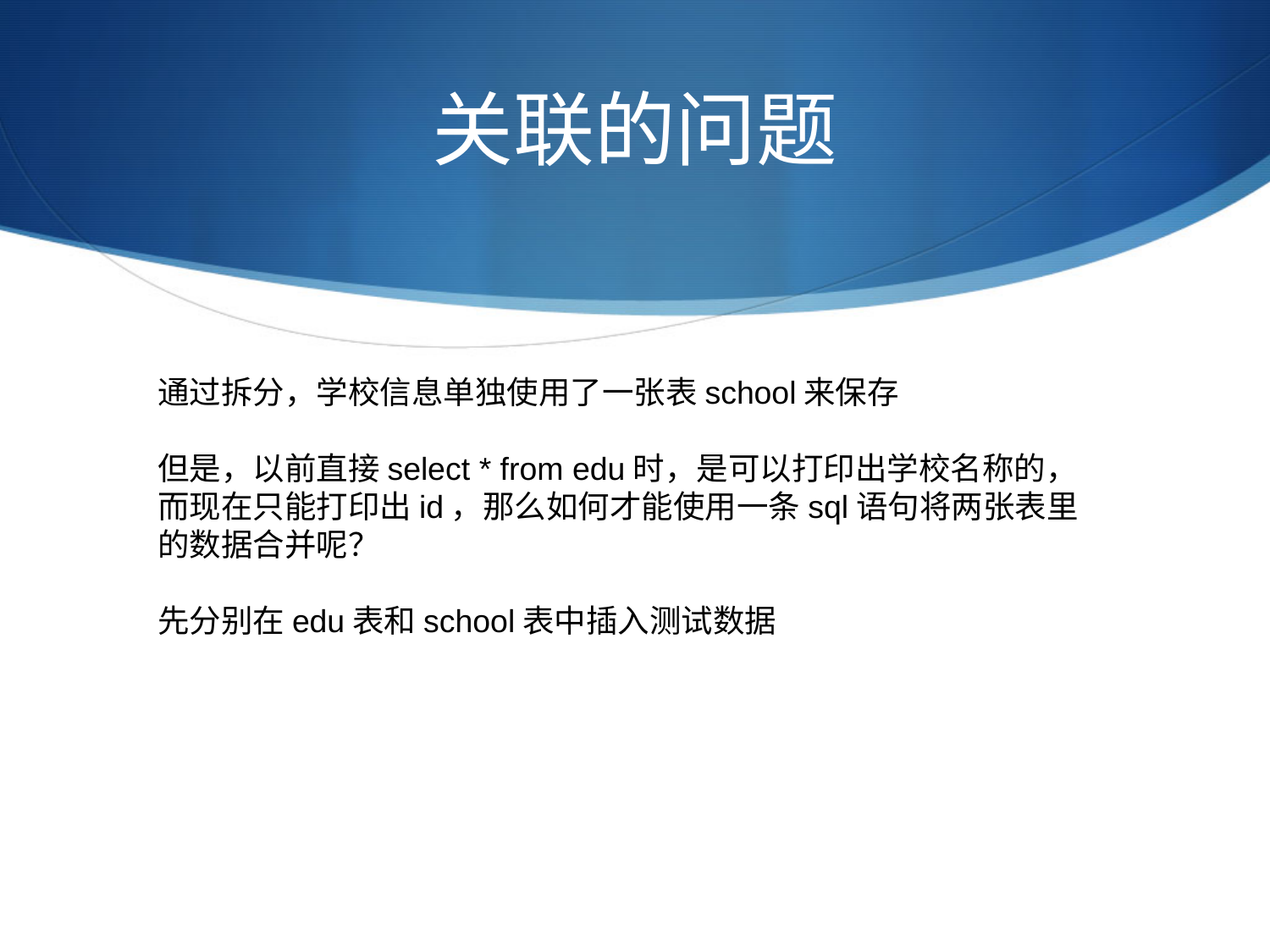

# 关联的问题
通过拆分，学校信息单独使用了一张表school来保存

但是，以前直接select * from edu时，是可以打印出学校名称的，而现在只能打印出id，那么如何才能使用一条sql语句将两张表里的数据合并呢？

先分别在edu表和school表中插入测试数据